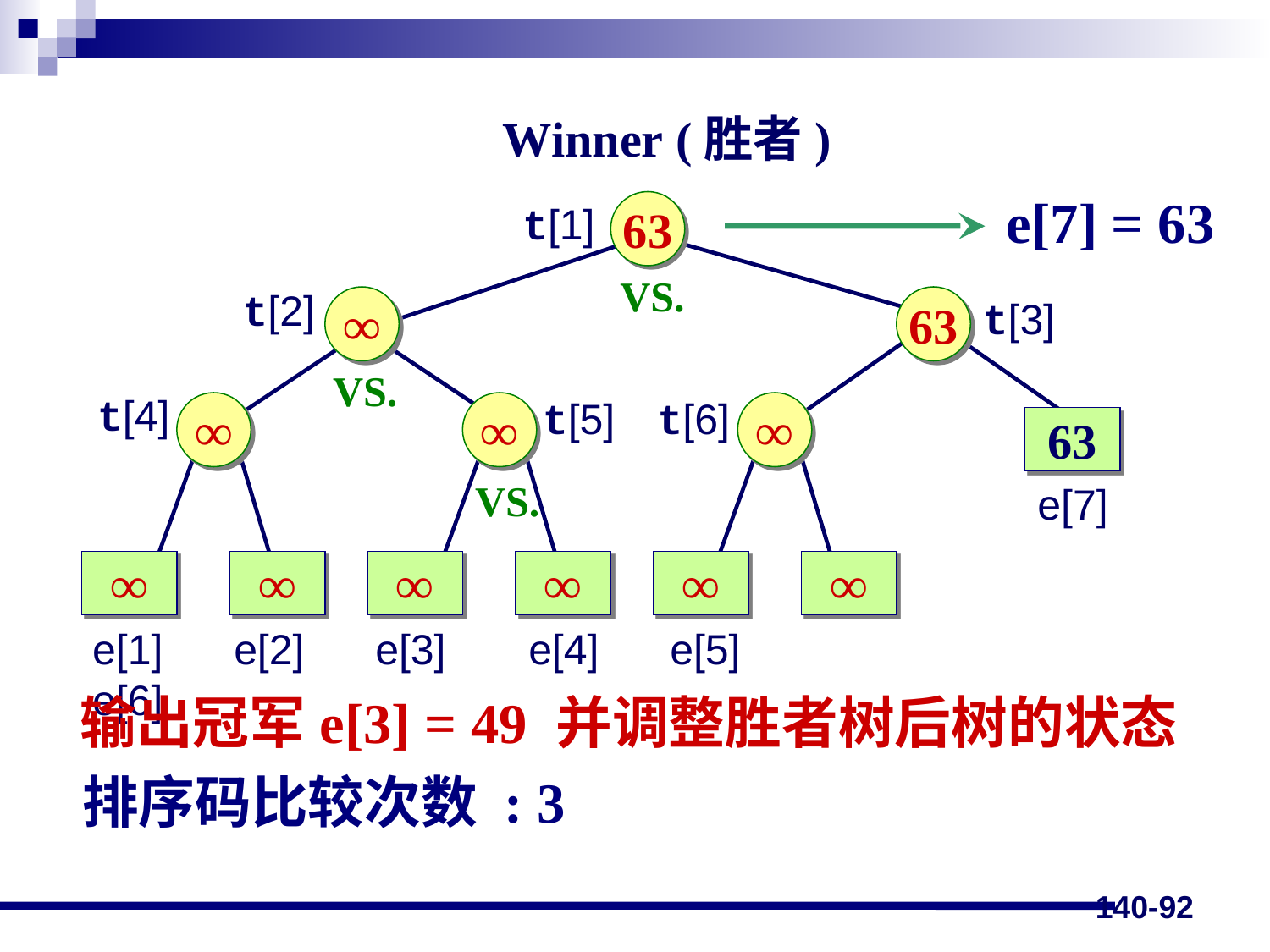

Winner (胜者)
e[7] = 63
t[1]
63

t[2]
t[3]
∞
63

t[4]
t[5]
t[6]
∞
∞
∞
63

e[7]
∞
∞
∞
∞
∞
∞
e[1]      e[2]      e[3]       e[4]      e[5]      e[6]

VS.
VS.
VS.
输出冠军e[3] = 49 并调整胜者树后树的状态
排序码比较次数 : 3
140-92